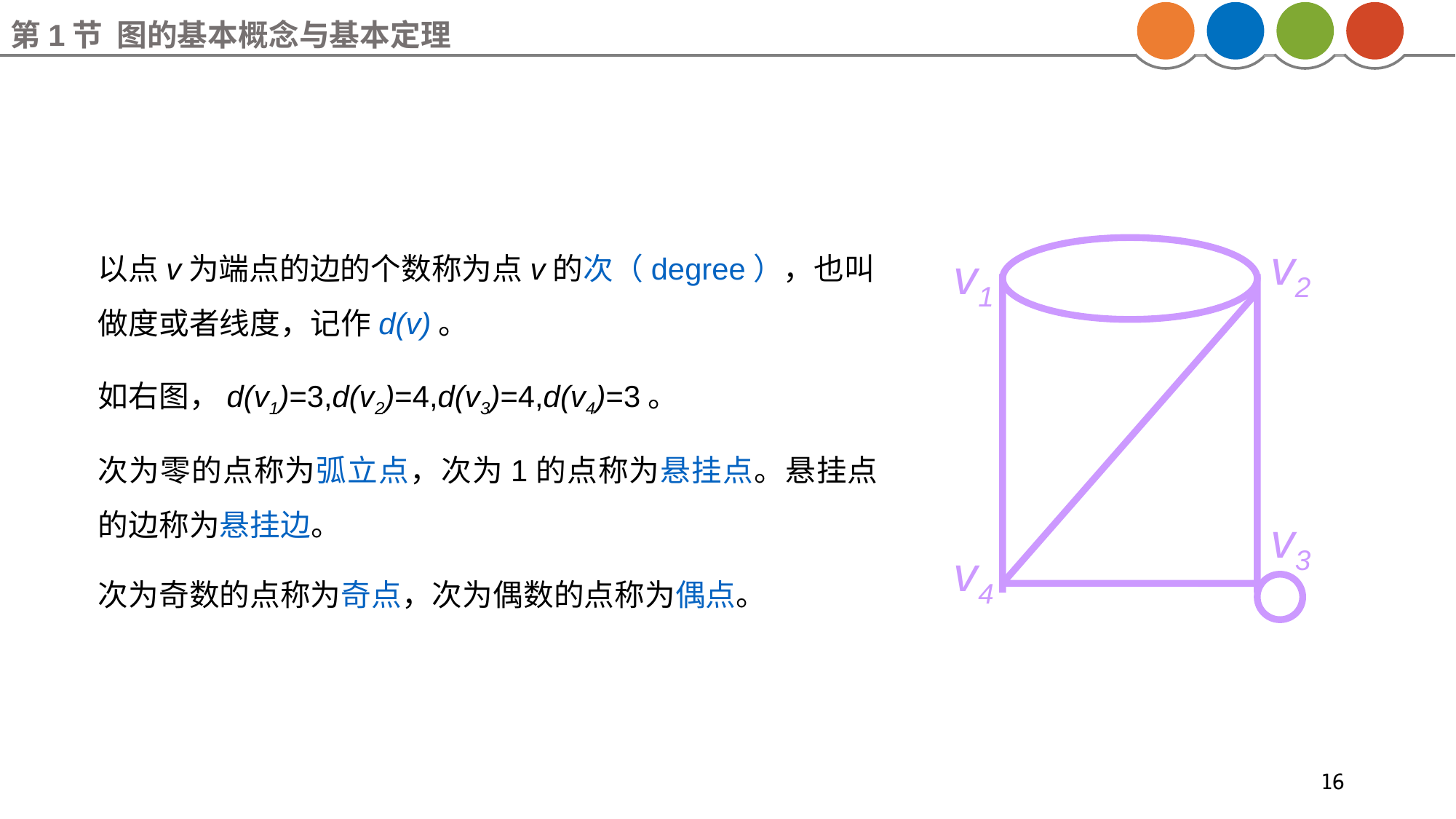

第1节  图的基本概念与基本定理
以点v为端点的边的个数称为点v的次（degree），也叫做度或者线度，记作d(v)。
如右图，d(v1)=3,d(v2)=4,d(v3)=4,d(v4)=3。
次为零的点称为弧立点，次为1的点称为悬挂点。悬挂点的边称为悬挂边。
次为奇数的点称为奇点，次为偶数的点称为偶点。

v2
v1

v3
v4

16